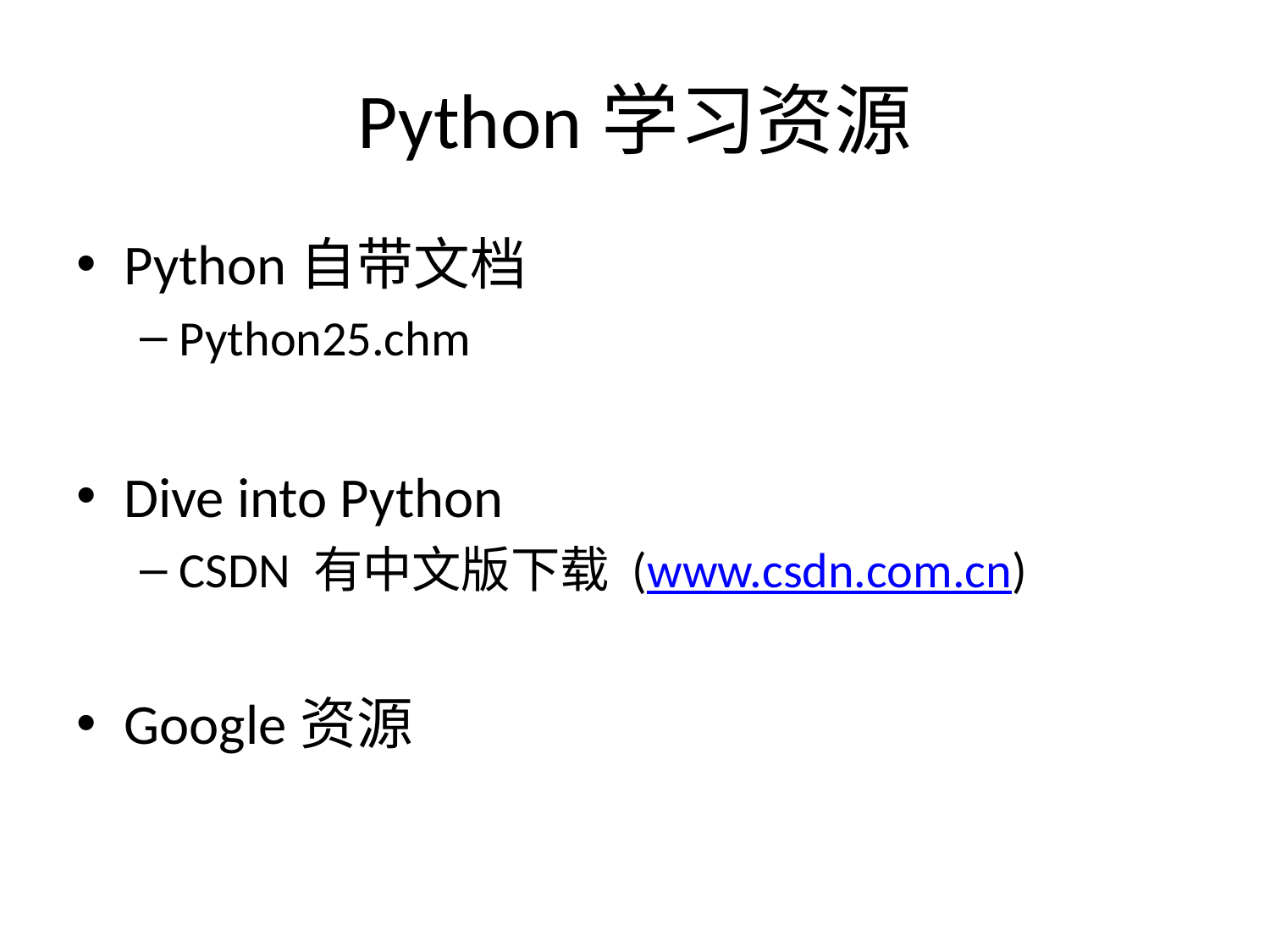

# Python学习资源
Python自带文档
Python25.chm

Dive into Python
CSDN 有中文版下载 (www.csdn.com.cn)

Google资源